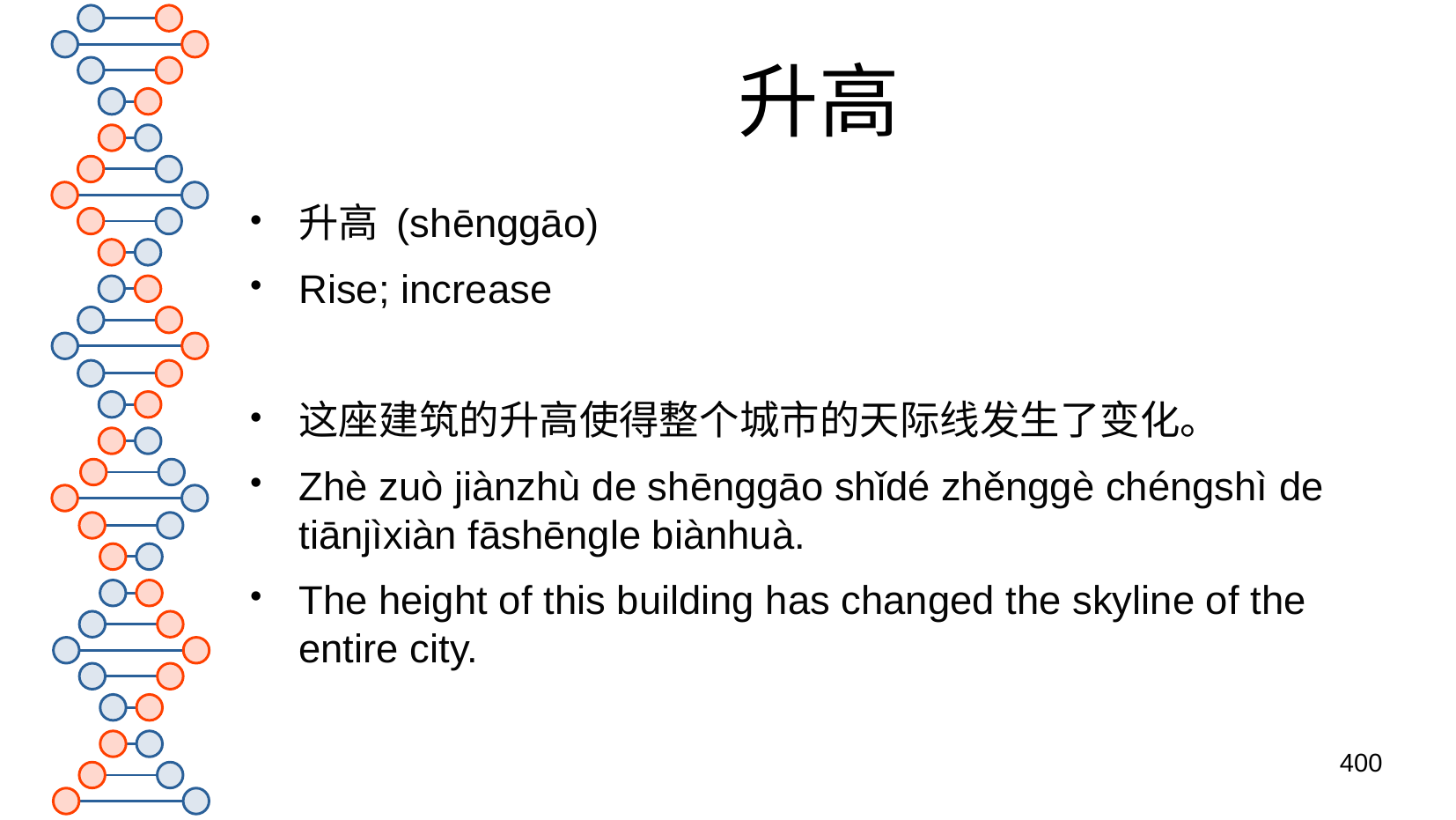

# 升高
升高 (shēnggāo)
Rise; increase

这座建筑的升高使得整个城市的天际线发生了变化。
Zhè zuò jiànzhù de shēnggāo shǐdé zhěnggè chéngshì de tiānjìxiàn fāshēngle biànhuà.
The height of this building has changed the skyline of the entire city.

400